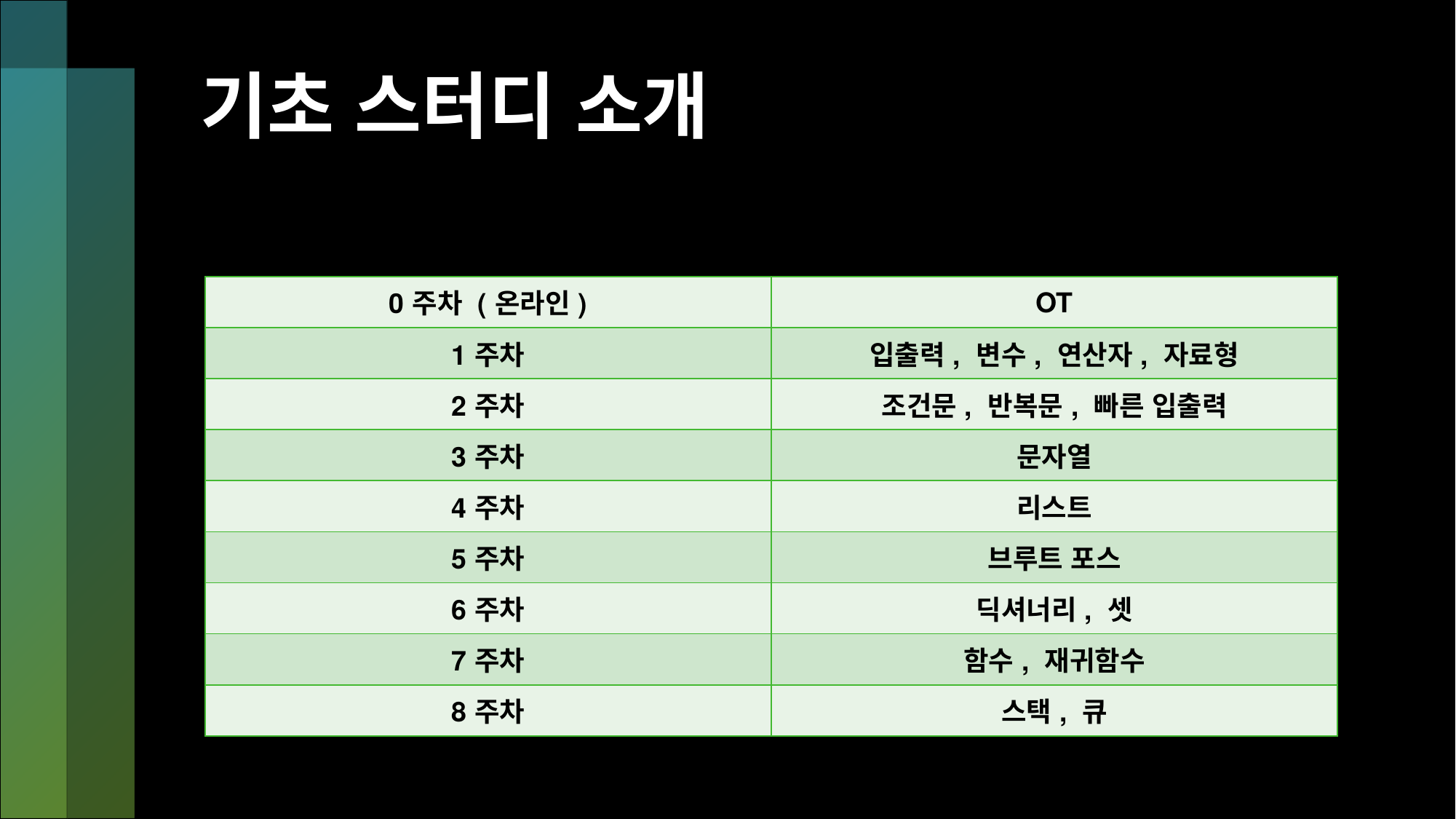

# 기초 스터디 소개
| 0주차 (온라인) | OT |
| --- | --- |
| 1주차 | 입출력, 변수, 연산자, 자료형 |
| 2주차 | 조건문, 반복문, 빠른 입출력 |
| 3주차 | 문자열 |
| 4주차 | 리스트 |
| 5주차 | 브루트 포스 |
| 6주차 | 딕셔너리, 셋 |
| 7주차 | 함수, 재귀함수 |
| 8주차 | 스택, 큐 |